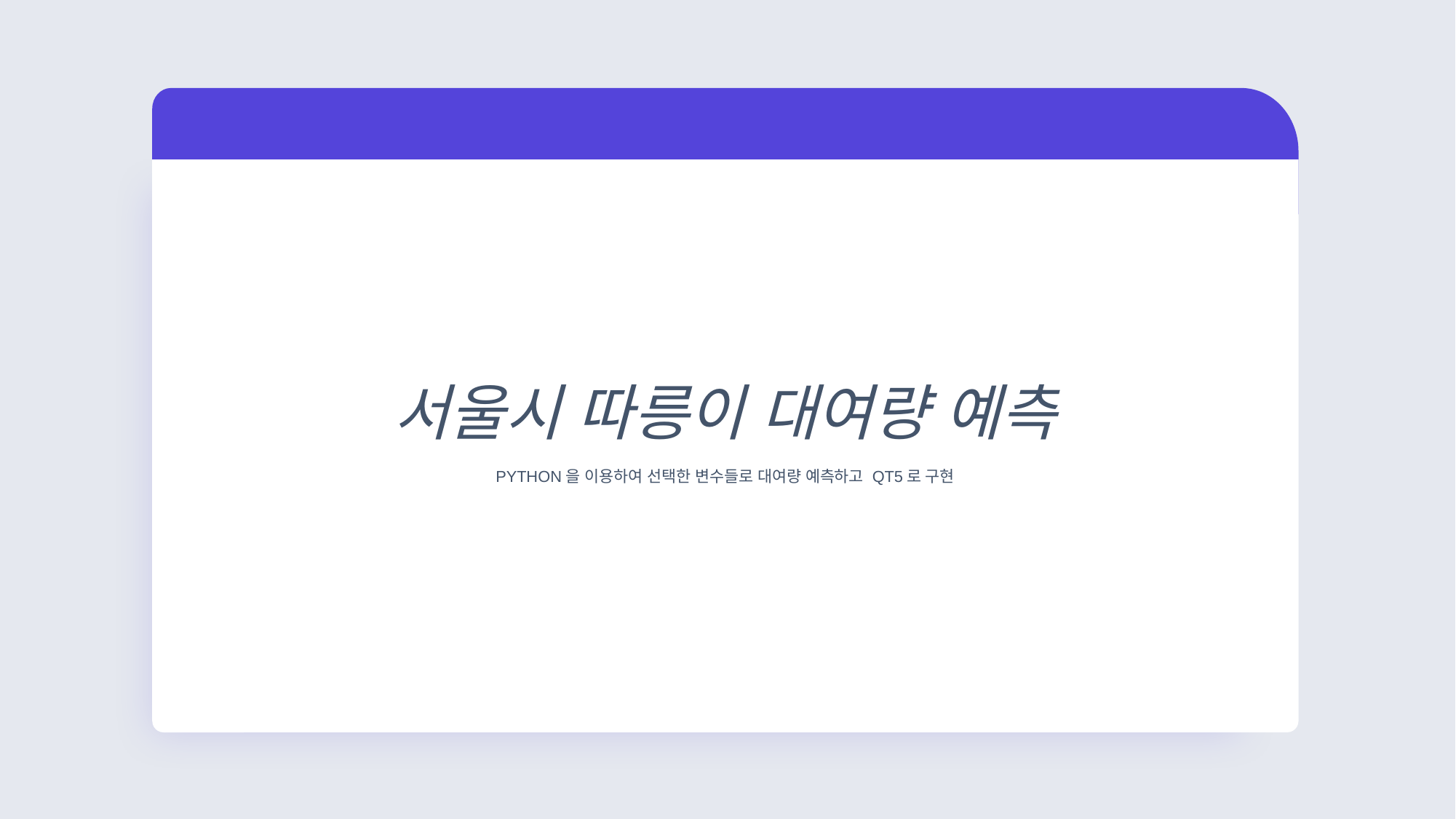

서울시 따릉이 대여량 예측

PYTHON을 이용하여 선택한 변수들로 대여량 예측하고 QT5로 구현